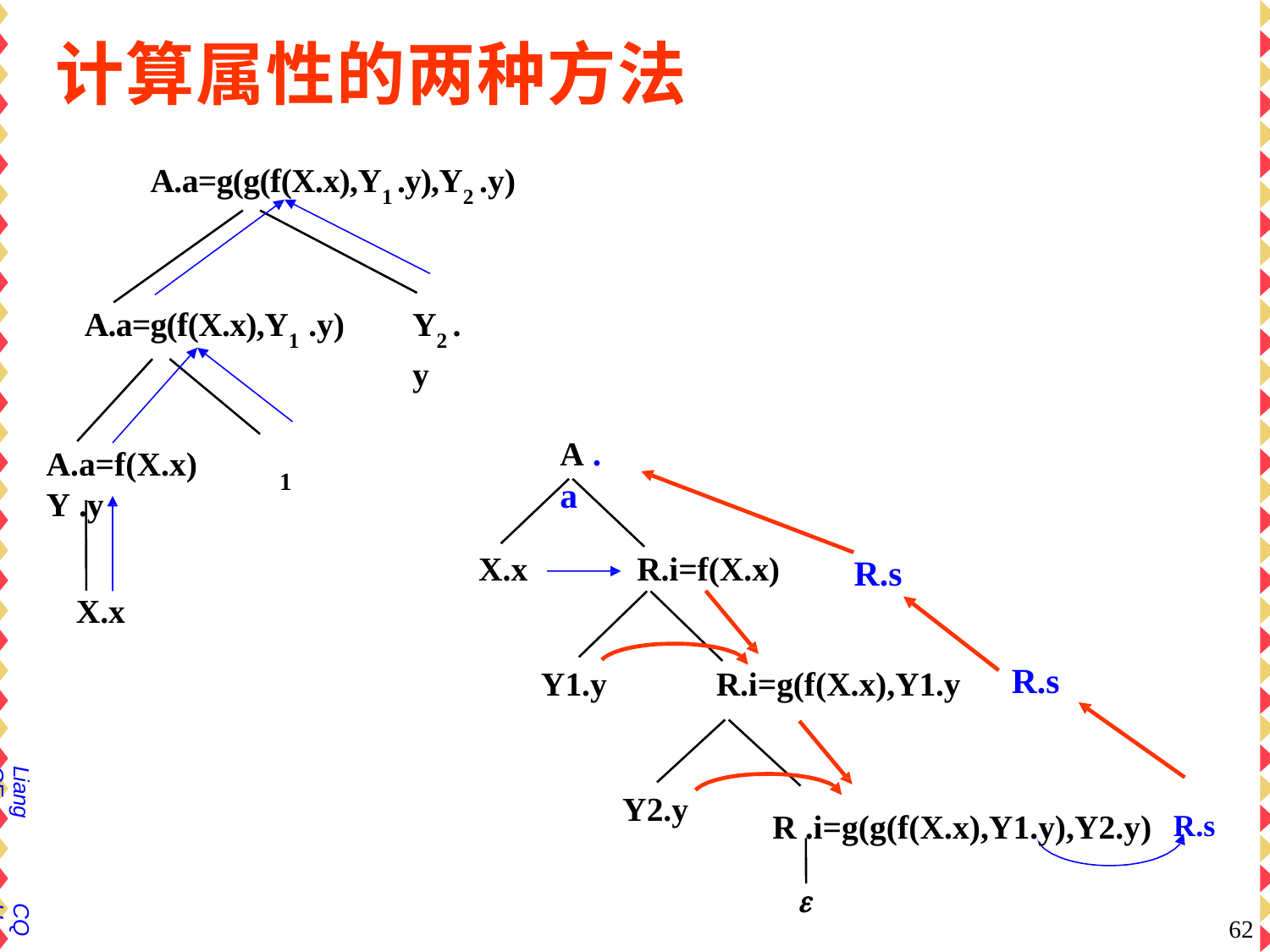

# 计算属性的两种方法
A.a=g(g(f(X.x),Y1 .y),Y2 .y)

A.a=g(f(X.x),Y1 .y)
Y2 .y

A .a
A.a=f(X.x)	Y .y
1

X.x
R.i=f(X.x)
R.s

X.x

R.s
Y1.y
R.i=g(f(X.x),Y1.y

Liang GE

R .i=g(g(f(X.x),Y1.y),Y2.y)	R.s
Y2.y

ε
CQU
62